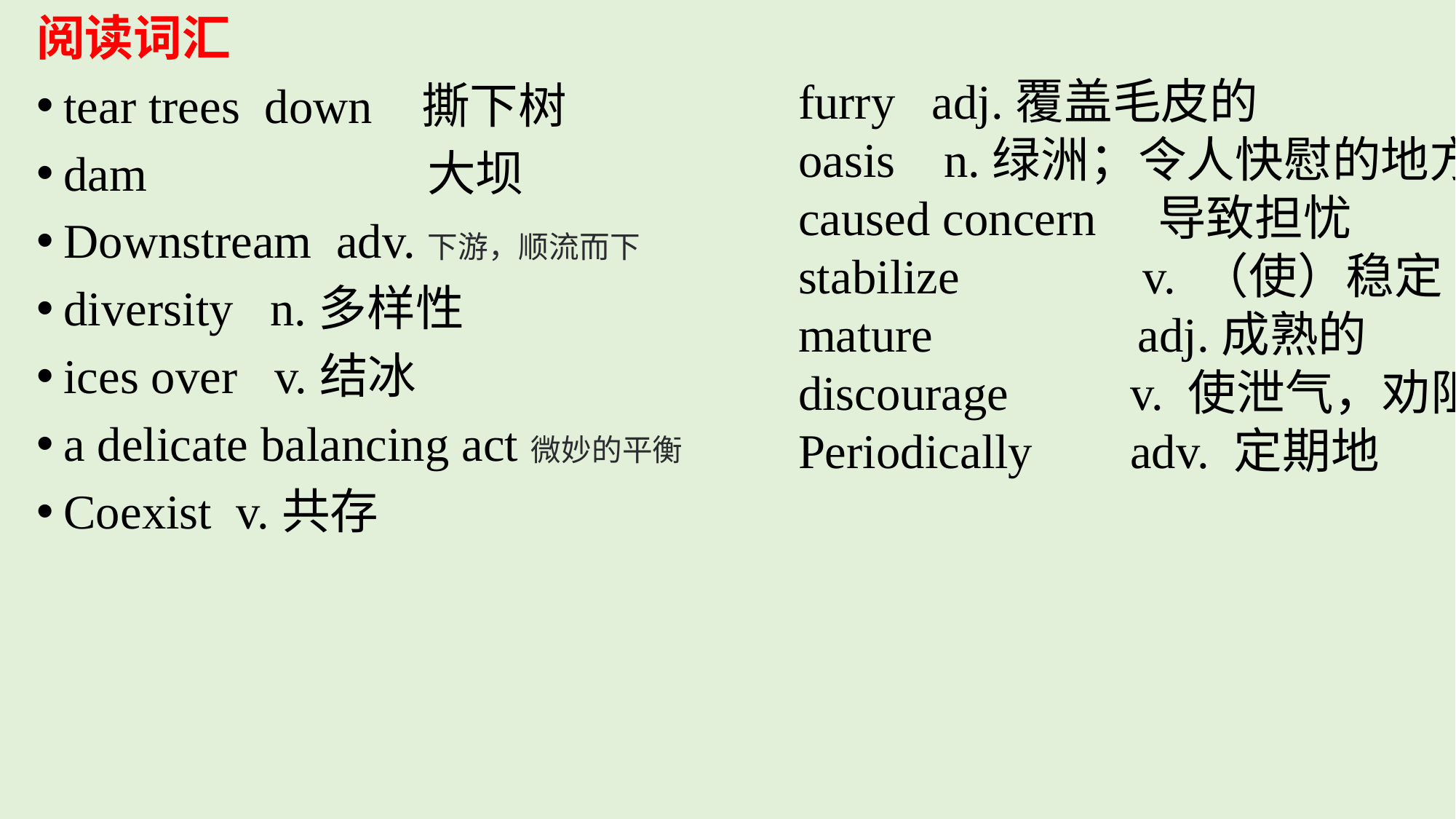

阅读词汇
tear trees  down   撕下树
dam                      大坝
Downstream  adv.下游，顺流而下
diversity   n.多样性
ices over   v.结冰
a delicate balancing act微妙的平衡
Coexist  v.共存
furry   adj.覆盖毛皮的
oasis    n.绿洲；令人快慰的地方caused concern    导致担忧
stabilize               v. （使）稳定
mature  		 adj.成熟的
discourage          v. 使泄气，劝阻
Periodically        adv. 定期地